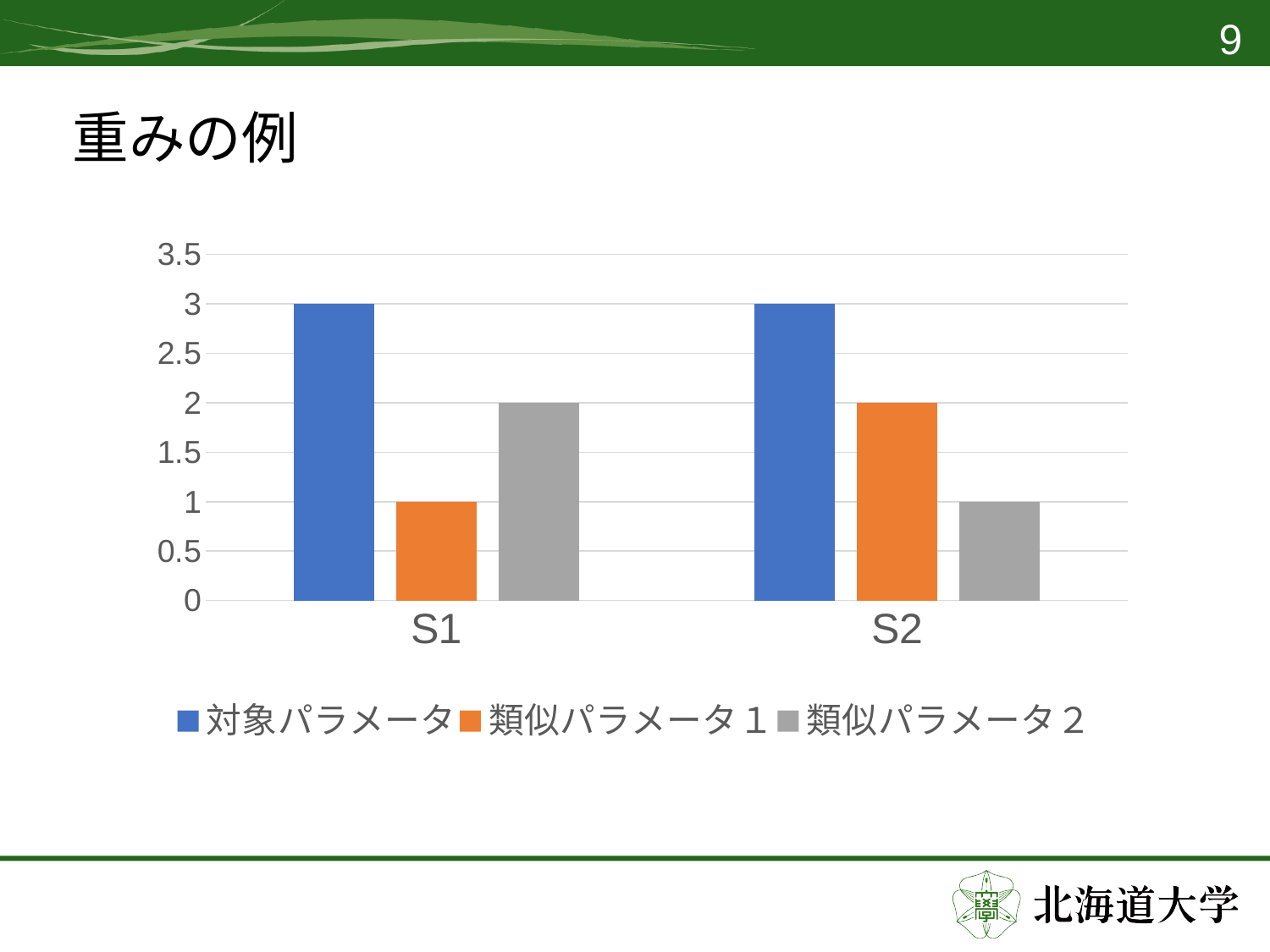

9
重みの例

### Chart

| Category | 対象パラメータ | 類似パラメータ１ | 類似パラメータ２ |
|---|---|---|---|
| S1 | 3.0 | 1.0 | 2.0 |
| S2 | 3.0 | 2.0 | 1.0 |